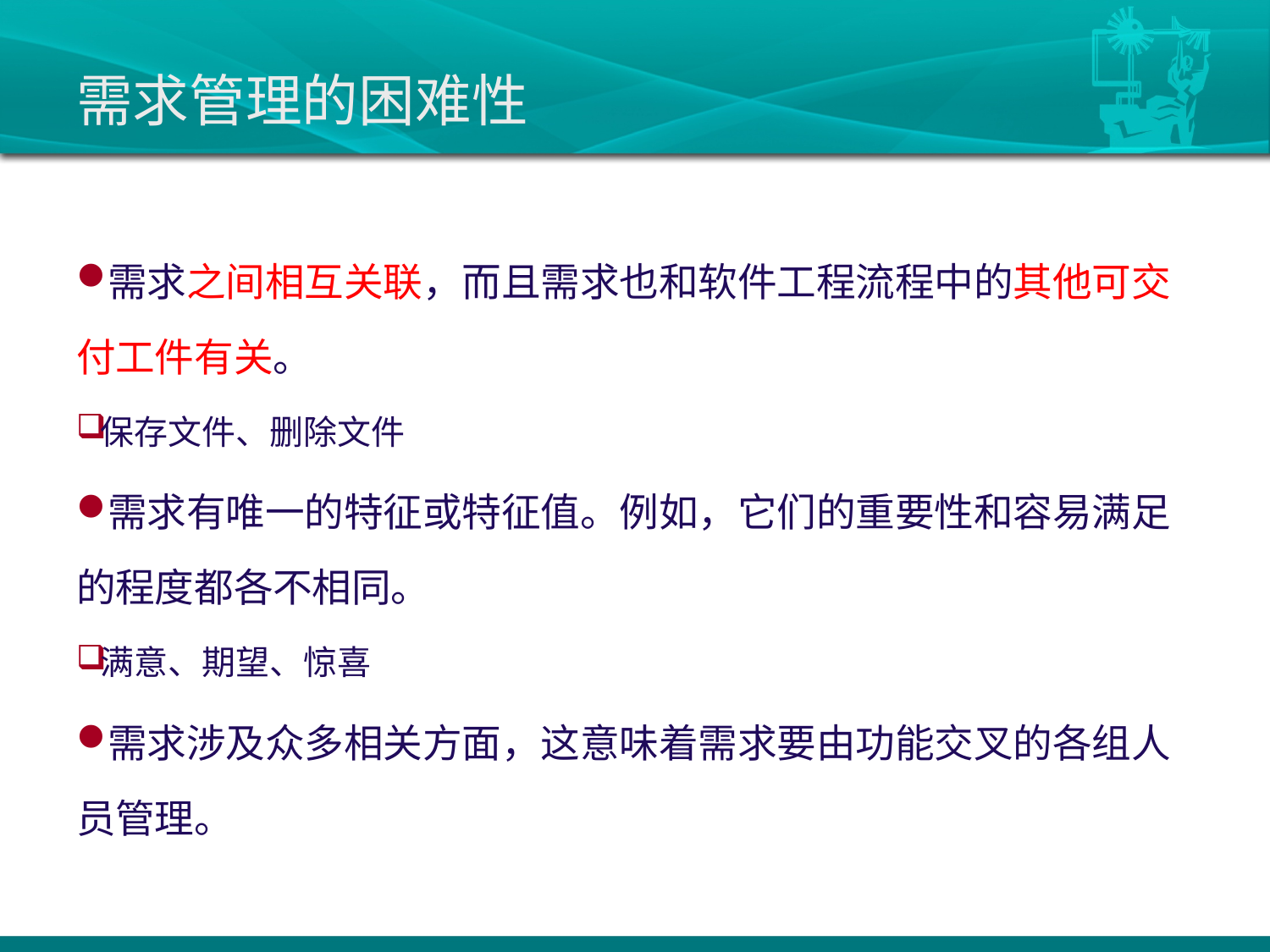

# 需求管理的困难性
需求之间相互关联，而且需求也和软件工程流程中的其他可交付工件有关。
保存文件、删除文件
需求有唯一的特征或特征值。例如，它们的重要性和容易满足的程度都各不相同。
满意、期望、惊喜
需求涉及众多相关方面，这意味着需求要由功能交叉的各组人员管理。